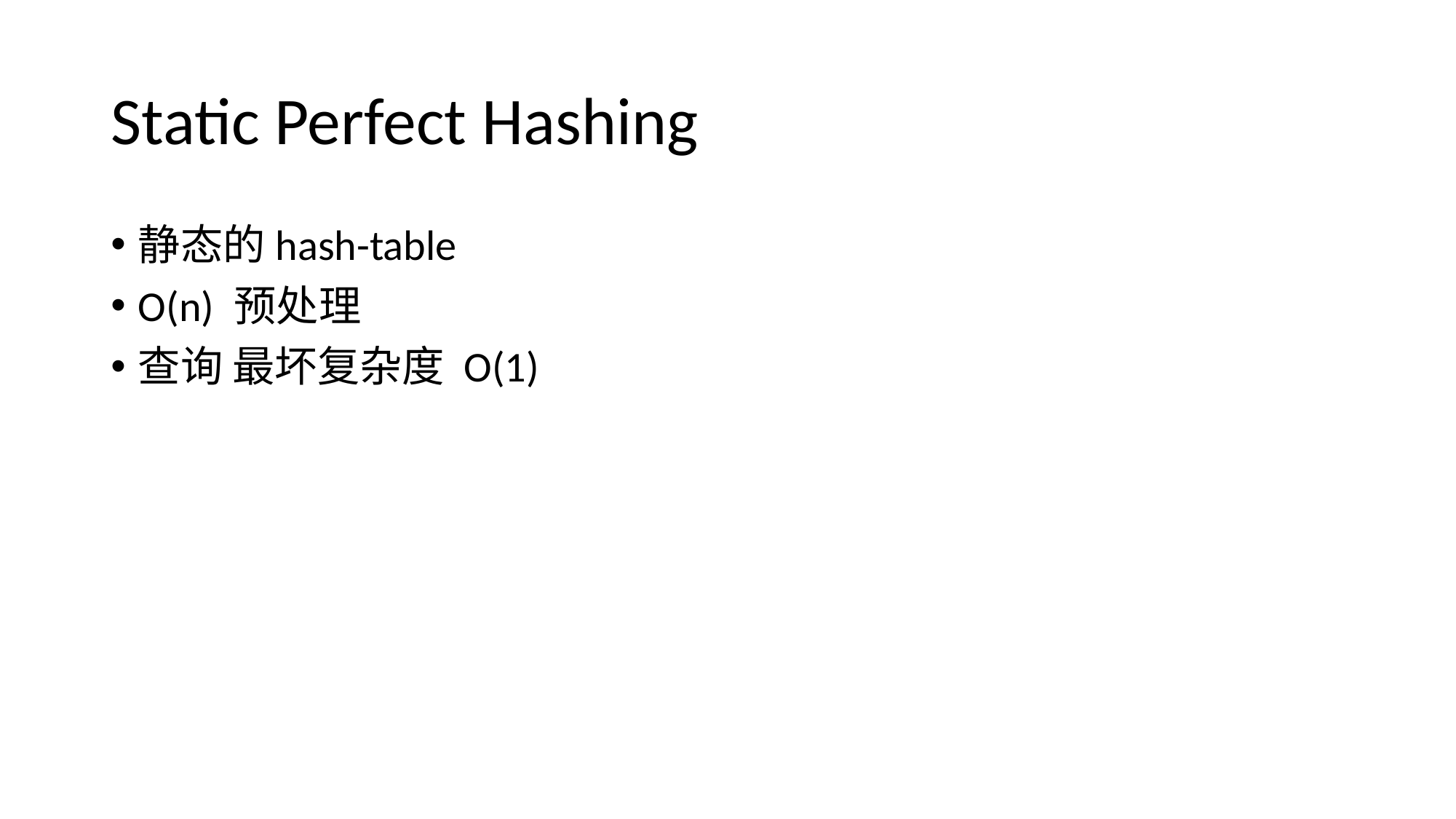

# Static Perfect Hashing
静态的hash-table
O(n) 预处理
查询 最坏复杂度 O(1)